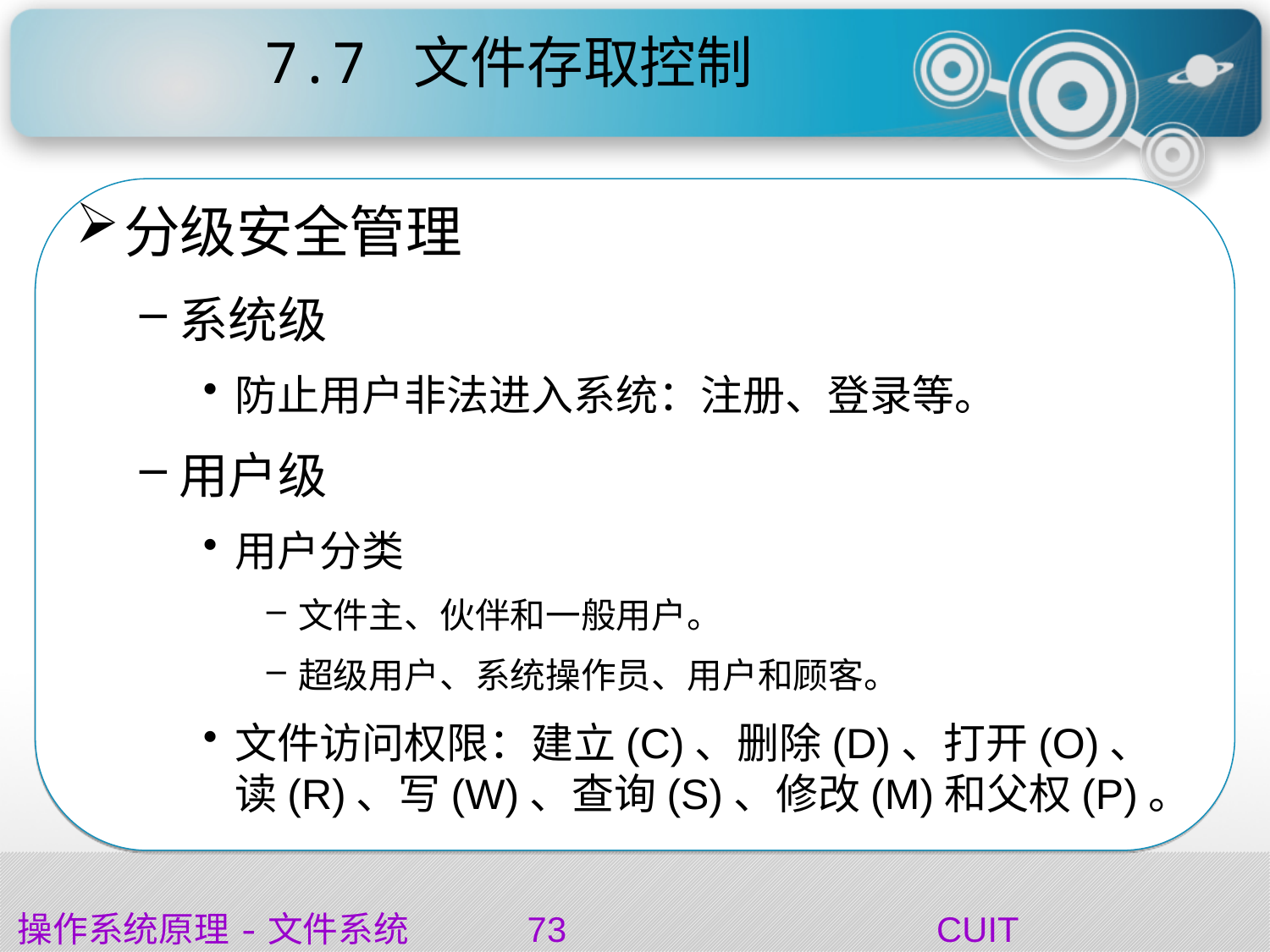

# 7.7 文件存取控制
分级安全管理
系统级
防止用户非法进入系统：注册、登录等。
用户级
用户分类
文件主、伙伴和一般用户。
超级用户、系统操作员、用户和顾客。
文件访问权限：建立(C)、删除(D)、打开(O)、读(R)、写(W)、查询(S)、修改(M)和父权(P)。